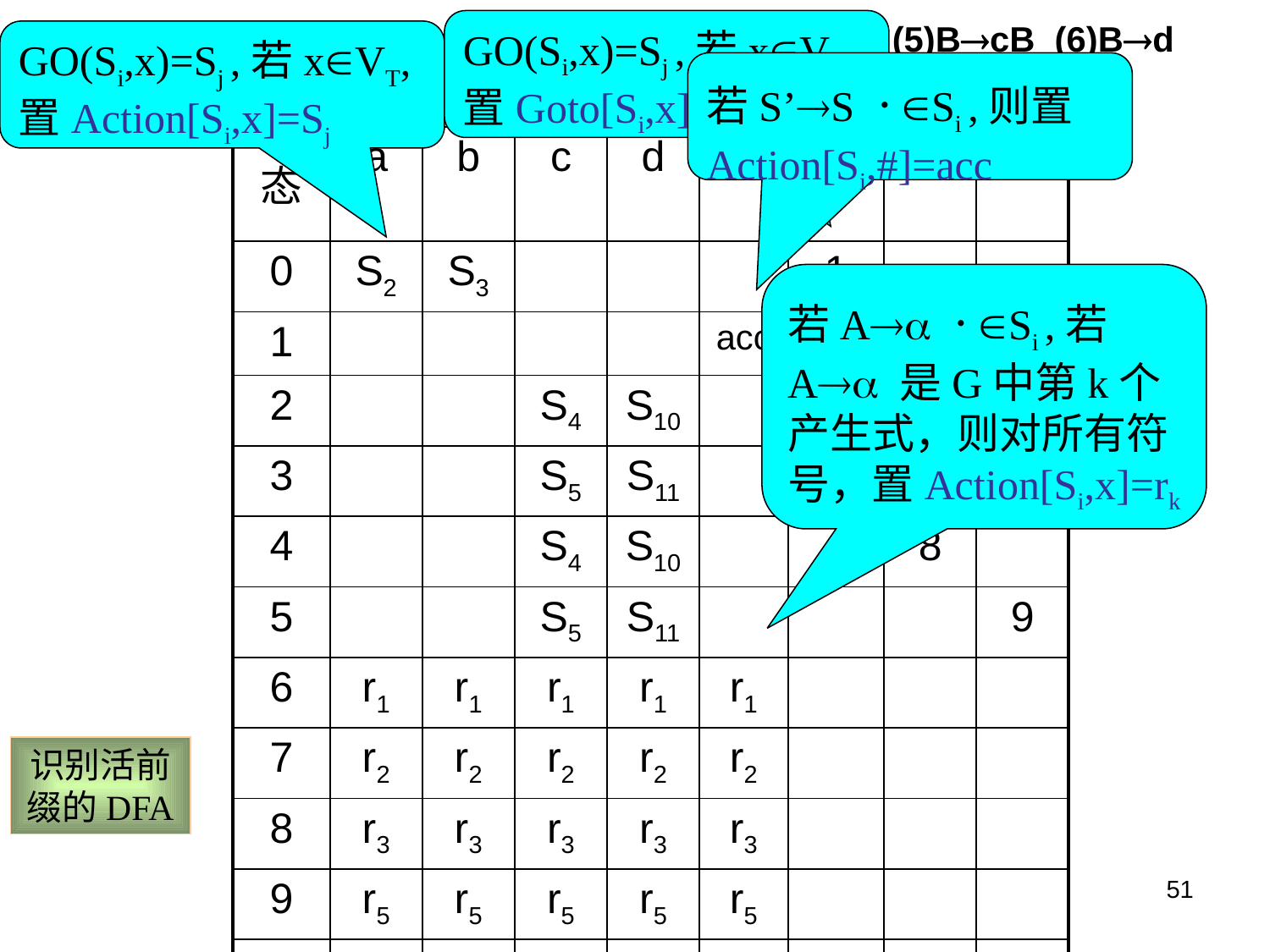

(0)S’→E  (1)E→aA  (2)E→bB   (3)A→cA
GO(Si,x)=Sj ,若x∈VN,置Goto[Si,x]=j
(4)A→d  (5)B→cB  (6)B→d
GO(Si,x)=Sj ,若x∈VT,置Action[Si,x]=Sj
若S’→S ⋅∈Si ,则置Action[Si,#]=acc
| 状态 | Action |  |  |  |  | Goto |  |  |
| --- | --- | --- | --- | --- | --- | --- | --- | --- |
|  | a | b | c | d | # | E | A | B |
| 0 | S2 | S3 |  |  |  | 1 |  |  |
| 1 |  |  |  |  | acc |  |  |  |
| 2 |  |  | S4 | S10 |  |  | 6 |  |
| 3 |  |  | S5 | S11 |  |  |  | 7 |
| 4 |  |  | S4 | S10 |  |  | 8 |  |
| 5 |  |  | S5 | S11 |  |  |  | 9 |
| 6 | r1 | r1 | r1 | r1 | r1 |  |  |  |
| 7 | r2 | r2 | r2 | r2 | r2 |  |  |  |
| 8 | r3 | r3 | r3 | r3 | r3 |  |  |  |
| 9 | r5 | r5 | r5 | r5 | r5 |  |  |  |
| 10 | r4 | r4 | r4 | r4 | r4 |  |  |  |
| 11 | r6 | r6 | r6 | r6 | r6 |  |  |  |
若A→α ⋅∈Si ,若A→α 是G中第k个产生式，则对所有符号，置Action[Si,x]=rk
识别活前缀的DFA

51